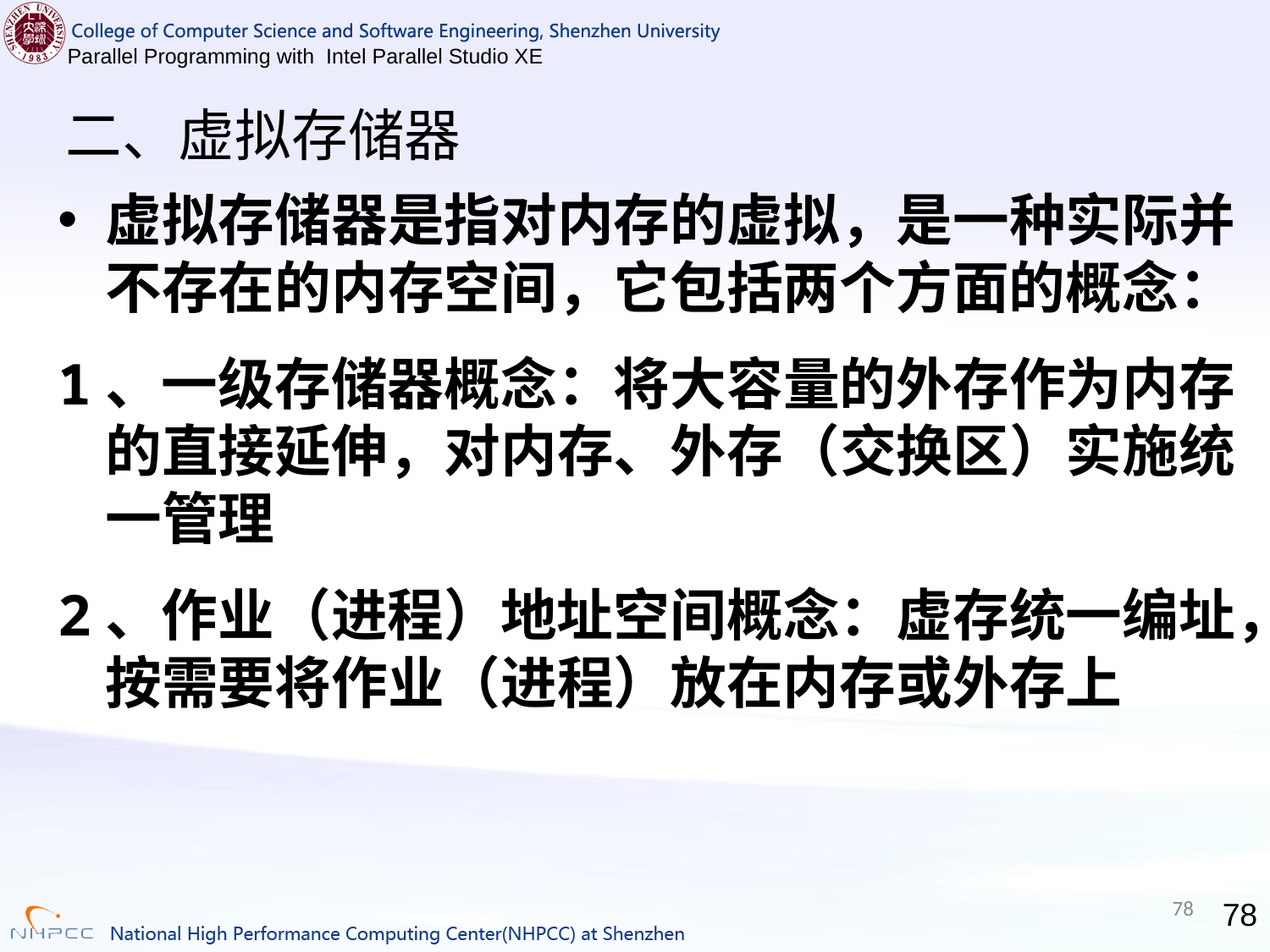

# 二、虚拟存储器
虚拟存储器是指对内存的虚拟，是一种实际并不存在的内存空间，它包括两个方面的概念：
1、一级存储器概念：将大容量的外存作为内存的直接延伸，对内存、外存（交换区）实施统一管理
2、作业（进程）地址空间概念：虚存统一编址，按需要将作业（进程）放在内存或外存上
78
78